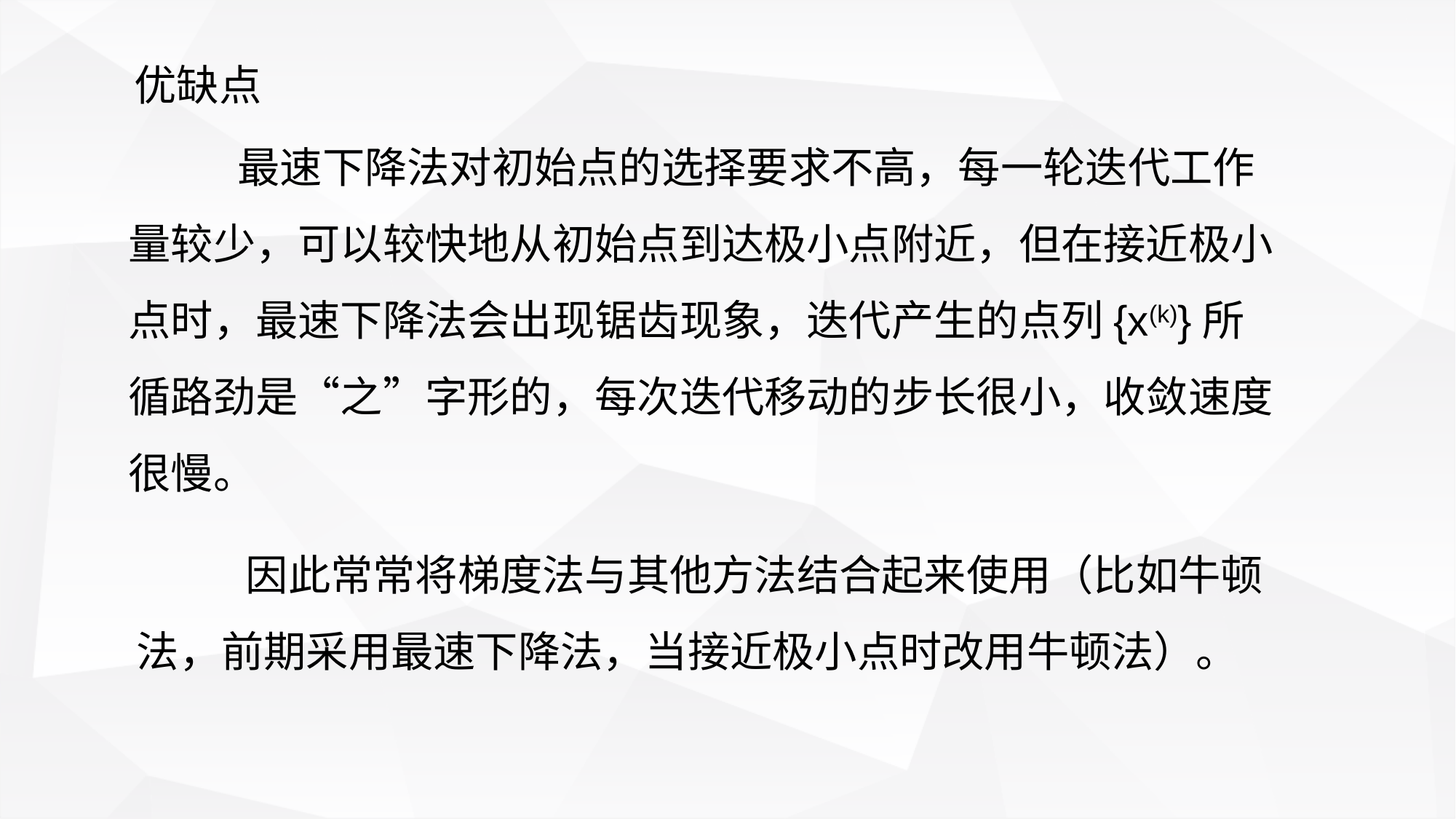

优缺点
	最速下降法对初始点的选择要求不高，每一轮迭代工作量较少，可以较快地从初始点到达极小点附近，但在接近极小点时，最速下降法会出现锯齿现象，迭代产生的点列{x(k)}所循路劲是“之”字形的，每次迭代移动的步长很小，收敛速度很慢。
	因此常常将梯度法与其他方法结合起来使用（比如牛顿法，前期采用最速下降法，当接近极小点时改用牛顿法）。